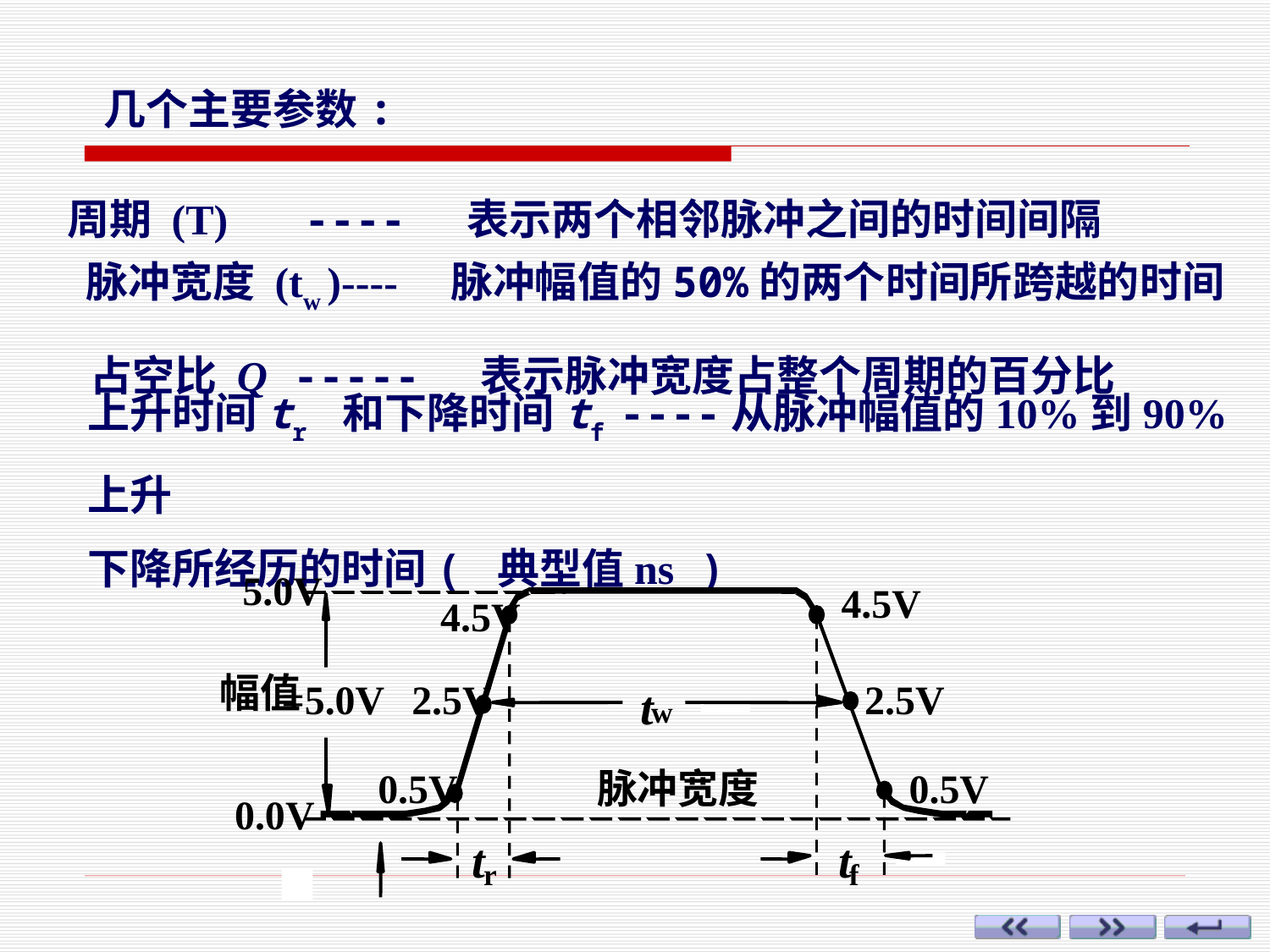

几个主要参数:
周期 (T)   ----  表示两个相邻脉冲之间的时间间隔
脉冲宽度 (tw )----    脉冲幅值的50%的两个时间所跨越的时间
占空比 Q -----  表示脉冲宽度占整个周期的百分比
上升时间tr 和下降时间tf ----从脉冲幅值的10%到90% 上升
下降所经历的时间( 典型值ns )

5.0V

4.5V

4.5V

幅值
=5.0V

2.5V

2.5V

t

w

0.5V

脉冲宽度
0.5V

0.0V

t
t

r
f